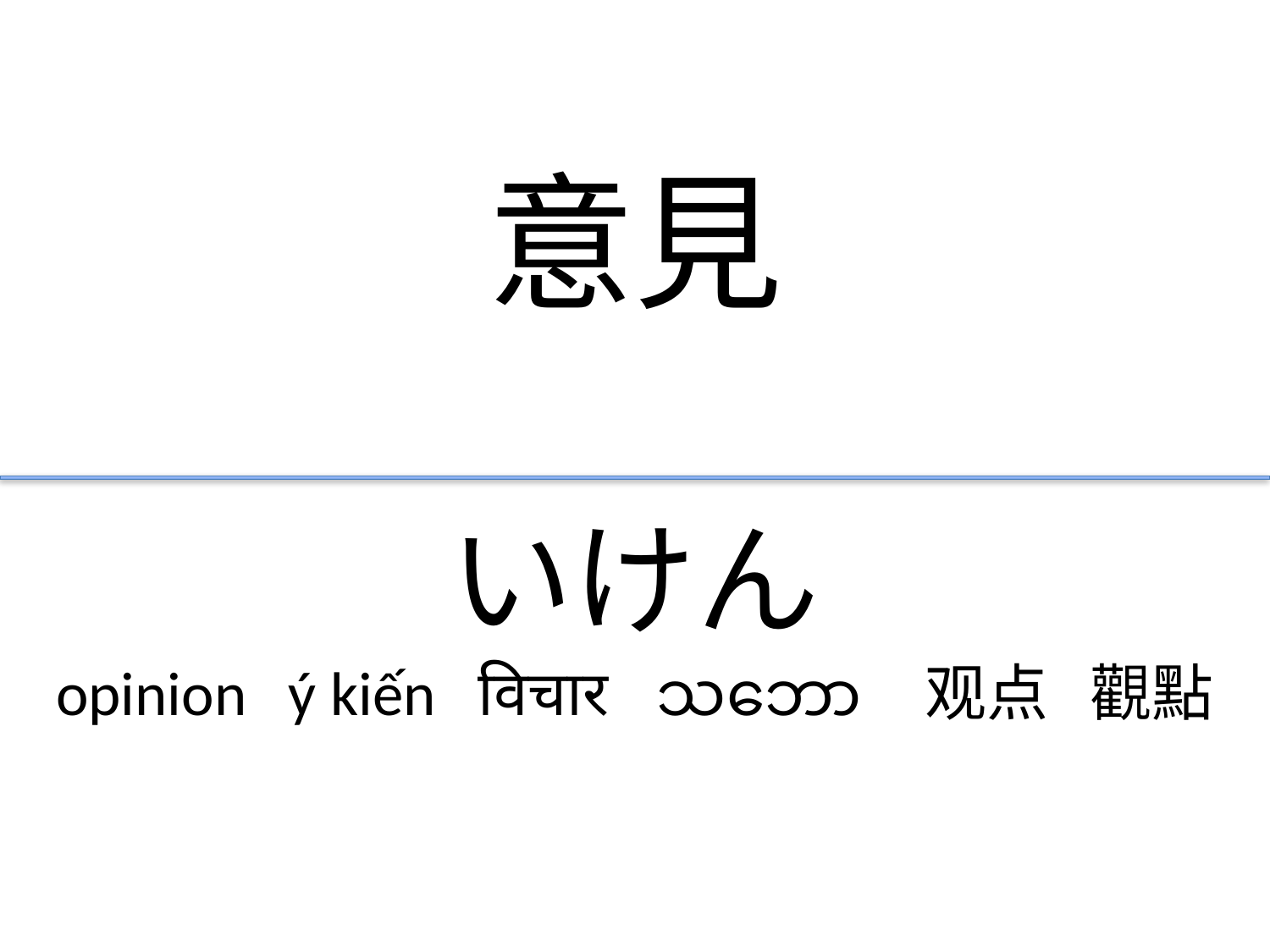

意見

いけん
opinion   ý kiến   विचार   သဘော   观点   觀點